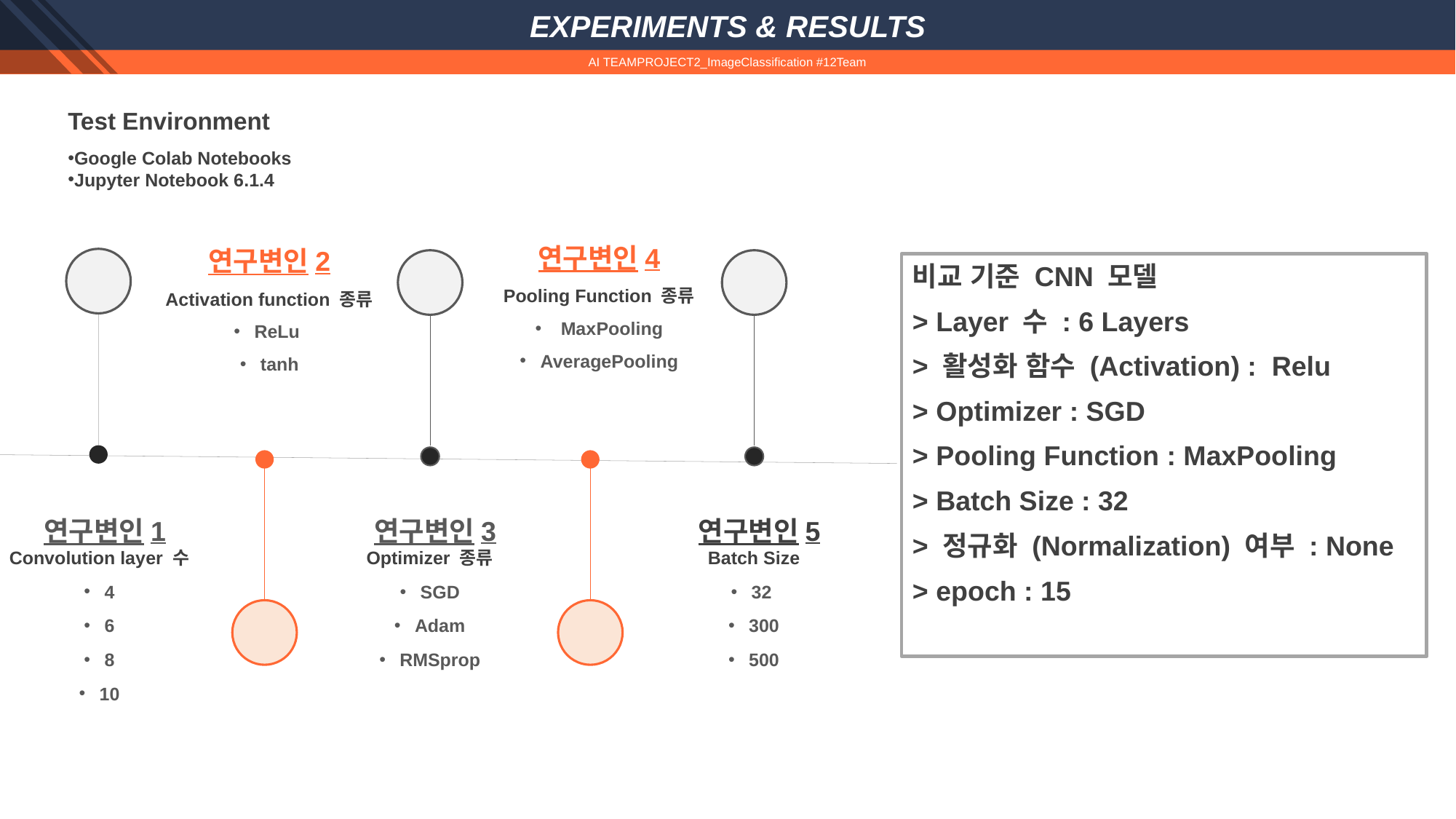

PPT PRESENTATION

EXPERIMENTS & RESULTS

AI TEAMPROJECT2_ImageClassification #12Team
Enjoy your stylish business and campus life with BIZCAM
Test Environment
Google Colab Notebooks
Jupyter Notebook 6.1.4
연구변인4
Pooling Function 종류
 MaxPooling
AveragePooling
연구변인2
Activation function 종류
ReLu
tanh

비교 기준 CNN 모델
> Layer 수 : 6 Layers
> 활성화 함수 (Activation) :  Relu
> Optimizer : SGD
> Pooling Function : MaxPooling
> Batch Size : 32
> 정규화 (Normalization) 여부 : None
> epoch : 15

연구변인1
Convolution layer 수
4
6
8
10
연구변인3
Optimizer 종류
SGD
Adam
RMSprop
연구변인5
Batch Size
32
300
500